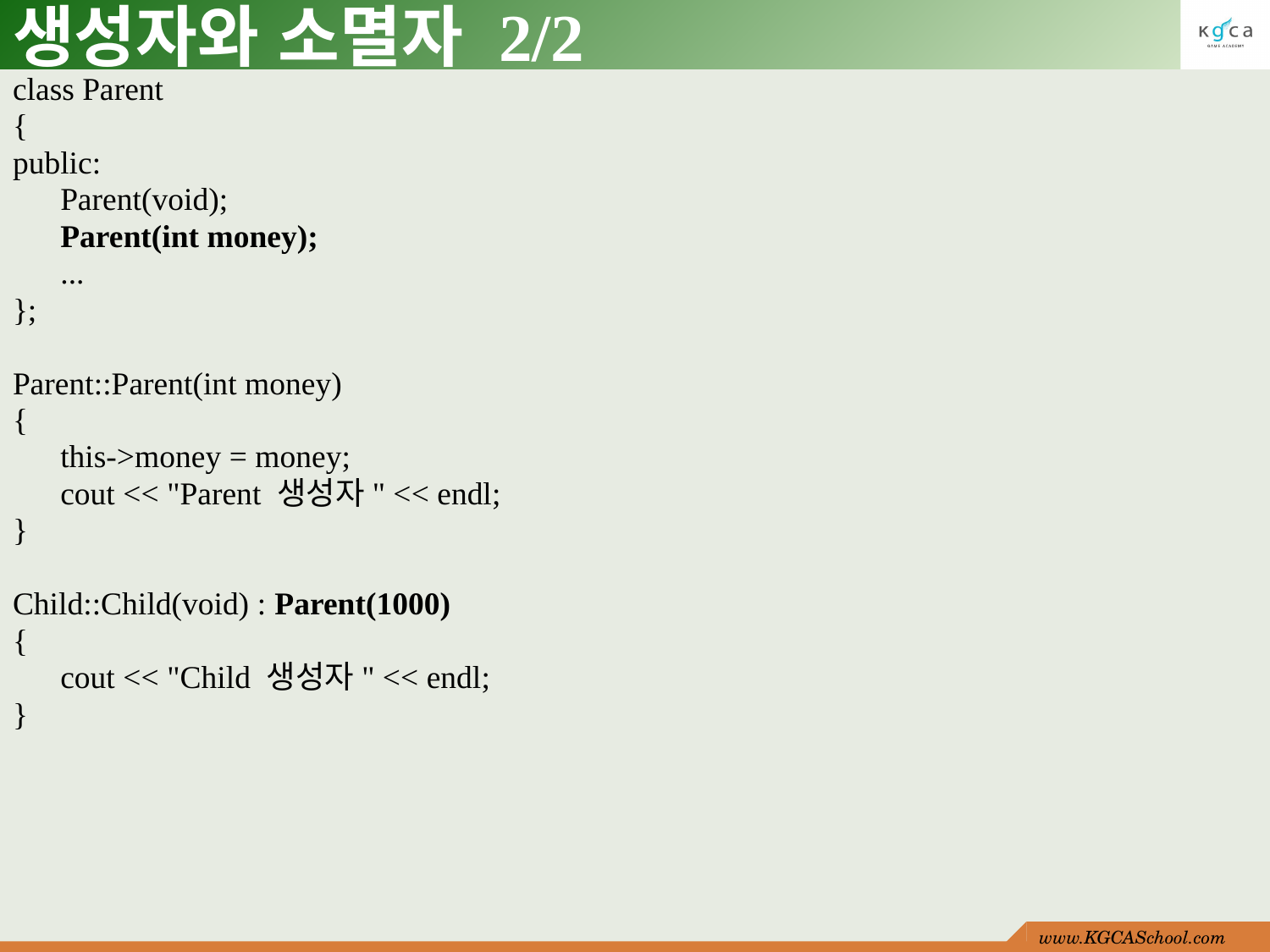

# 생성자와 소멸자 2/2
class Parent
{
public:
	Parent(void);
	Parent(int money);
	...
};

Parent::Parent(int money)
{
	this->money = money;
	cout << "Parent 생성자" << endl;
}

Child::Child(void) : Parent(1000)
{
	cout << "Child 생성자" << endl;
}